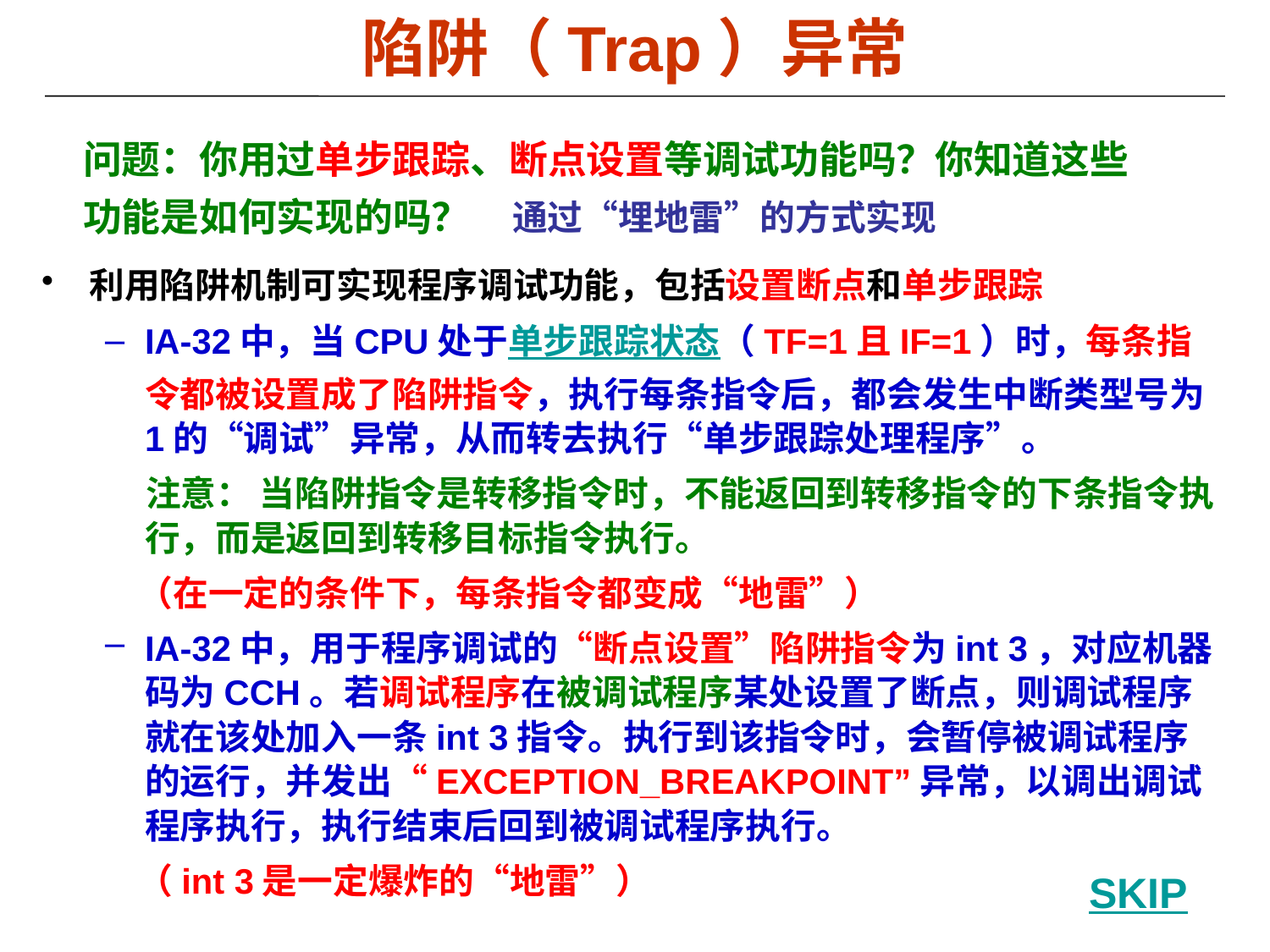

# 陷阱（Trap）异常
问题：你用过单步跟踪、断点设置等调试功能吗？你知道这些功能是如何实现的吗？
通过“埋地雷”的方式实现
利用陷阱机制可实现程序调试功能，包括设置断点和单步跟踪
IA-32中，当CPU处于单步跟踪状态（TF=1且IF=1）时，每条指令都被设置成了陷阱指令，执行每条指令后，都会发生中断类型号为1的“调试”异常，从而转去执行“单步跟踪处理程序”。
    注意： 当陷阱指令是转移指令时，不能返回到转移指令的下条指令执行，而是返回到转移目标指令执行。
   （在一定的条件下，每条指令都变成“地雷”）
IA-32中，用于程序调试的“断点设置”陷阱指令为int 3，对应机器码为CCH。若调试程序在被调试程序某处设置了断点，则调试程序就在该处加入一条int 3指令。执行到该指令时，会暂停被调试程序的运行，并发出“EXCEPTION_BREAKPOINT”异常，以调出调试程序执行，执行结束后回到被调试程序执行。
   （int 3是一定爆炸的“地雷”）
SKIP